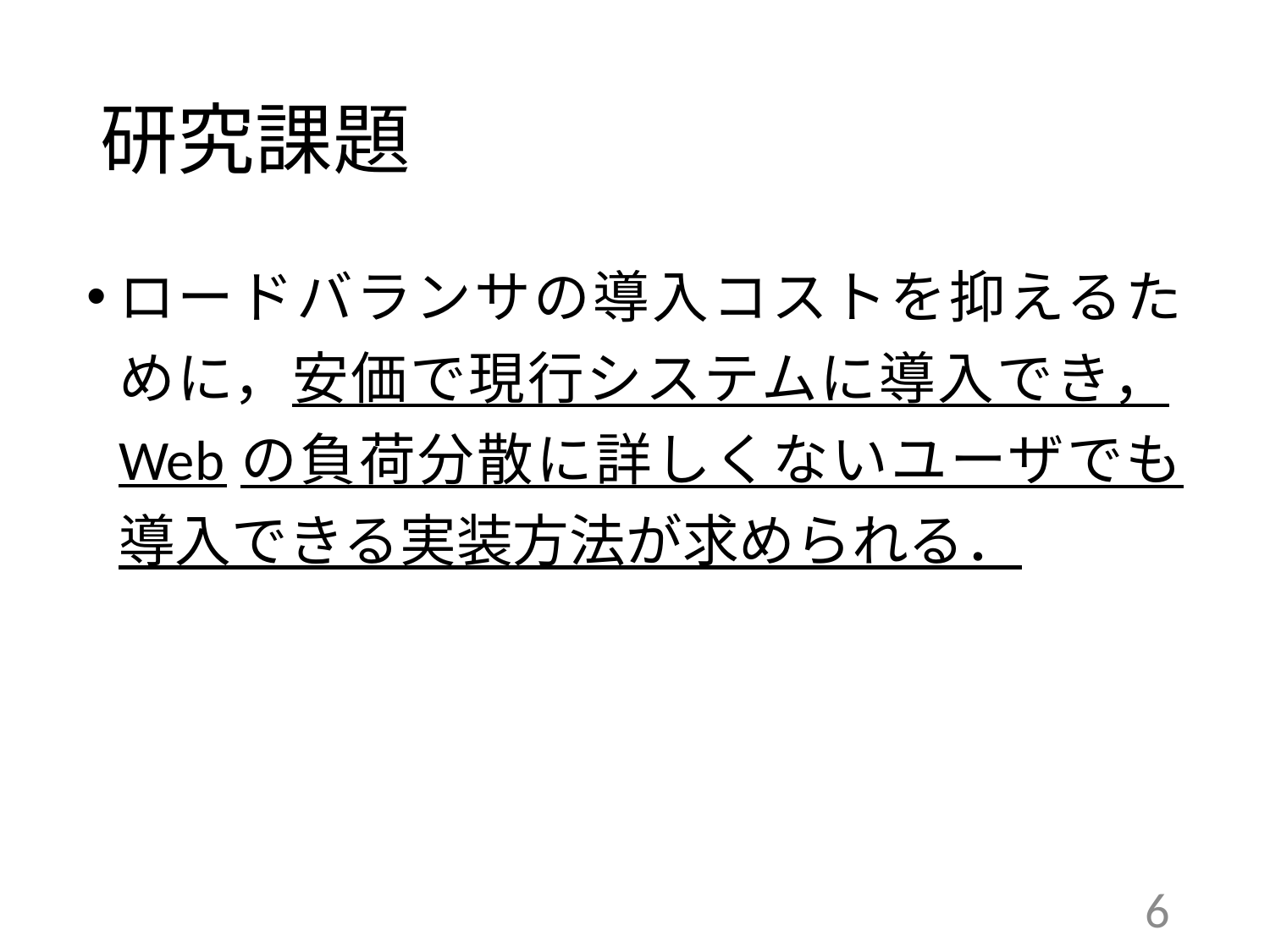

# 研究課題
ロードバランサの導入コストを抑えるために，安価で現行システムに導入でき，Webの負荷分散に詳しくないユーザでも導入できる実装方法が求められる．

6